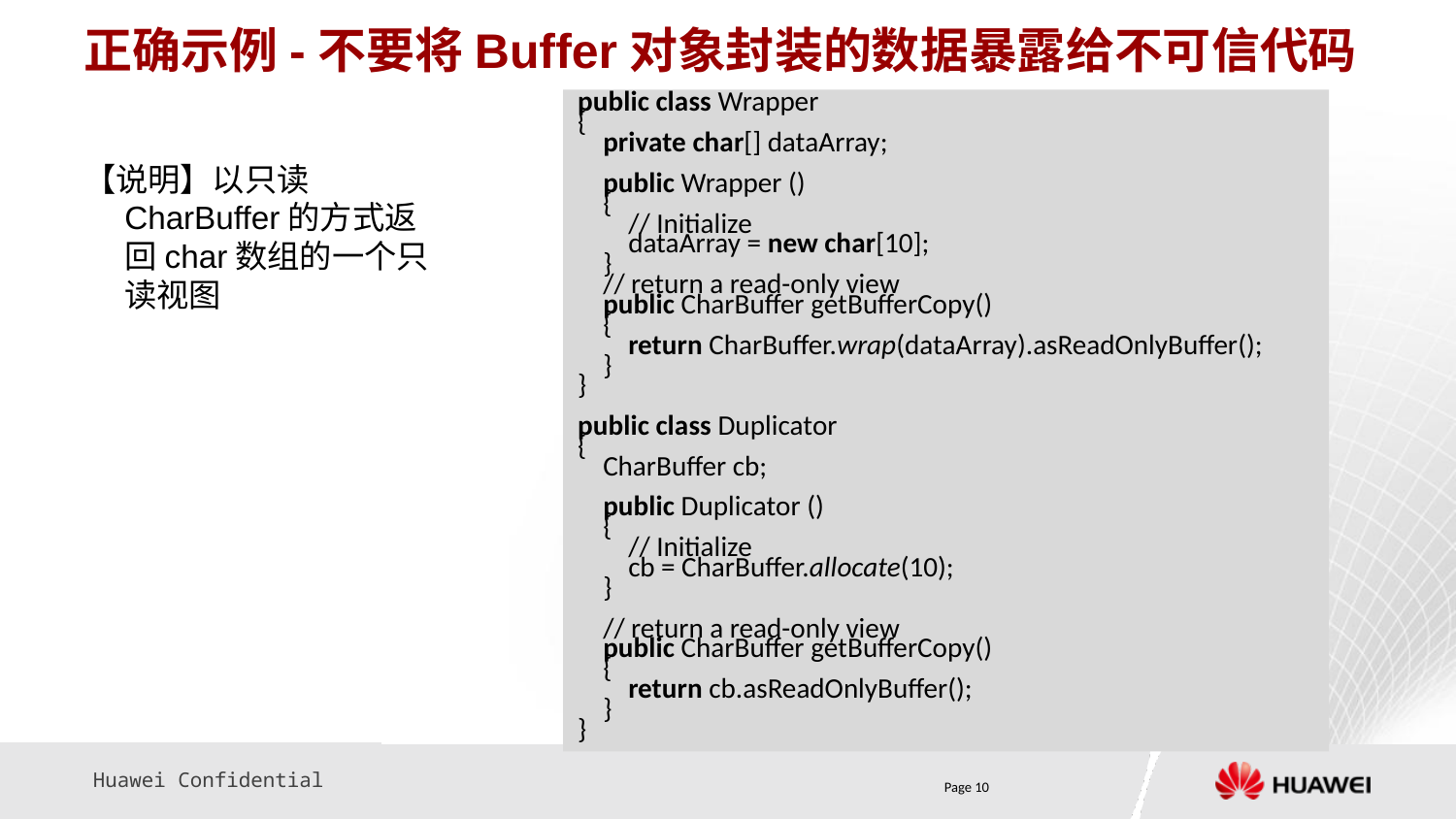

# 正确示例-不要将Buffer对象封装的数据暴露给不可信代码
public class Wrapper
{
    private char[] dataArray;

    public Wrapper ()
    {
        // Initialize
        dataArray = new char[10];
    }
    // return a read-only view
    public CharBuffer getBufferCopy()
    {
        return CharBuffer.wrap(dataArray).asReadOnlyBuffer();
    }
}

public class Duplicator
{
    CharBuffer cb;

    public Duplicator ()
    {
        // Initialize
        cb = CharBuffer.allocate(10);
    }

    // return a read-only view
    public CharBuffer getBufferCopy()
    {
        return cb.asReadOnlyBuffer();
    }
}
【说明】以只读CharBuffer的方式返回char数组的一个只读视图